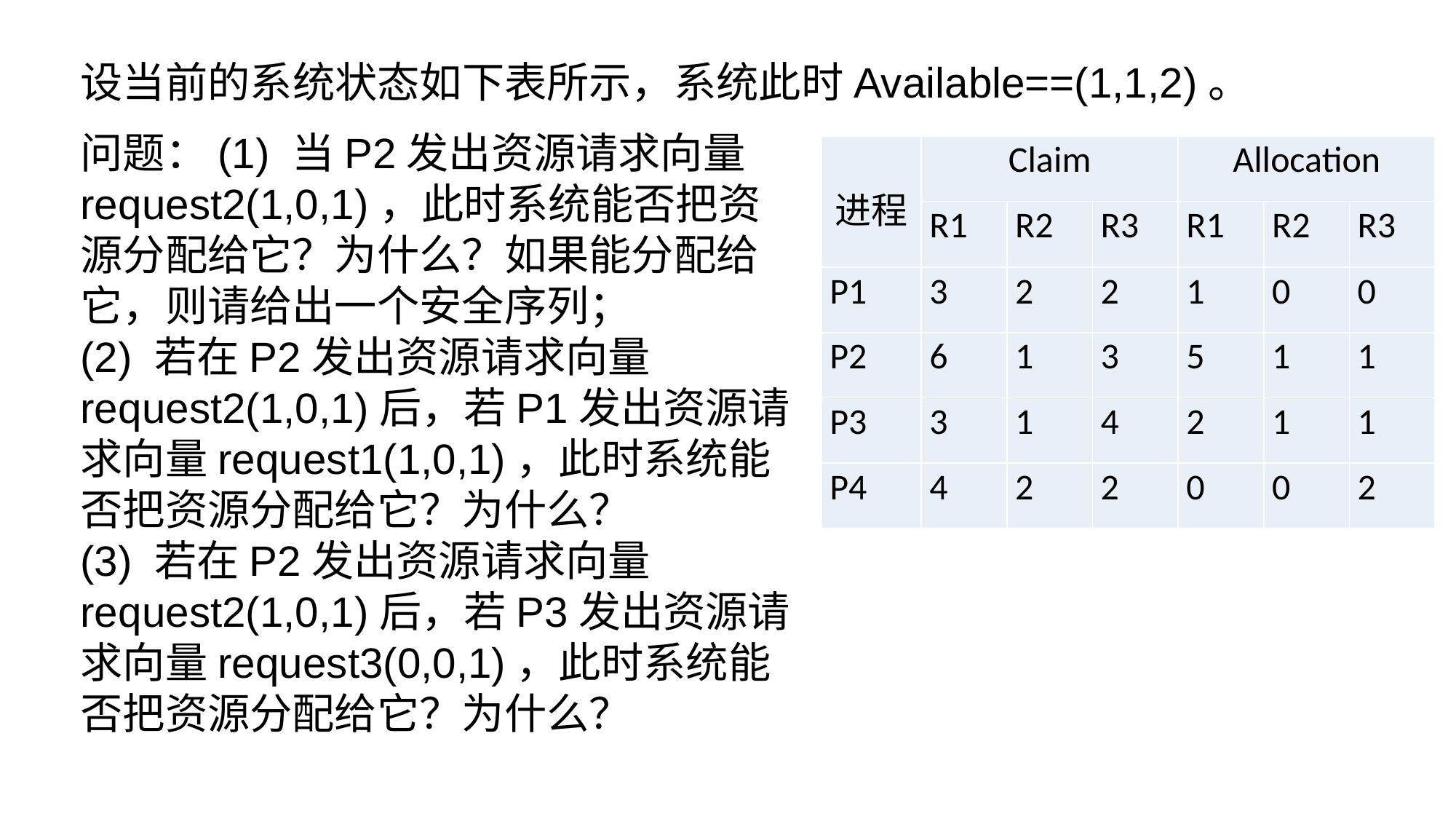

设当前的系统状态如下表所示，系统此时Available==(1,1,2)。
问题：(1) 当P2发出资源请求向量request2(1,0,1)，此时系统能否把资源分配给它？为什么？如果能分配给它，则请给出一个安全序列；
(2) 若在P2发出资源请求向量request2(1,0,1)后，若P1发出资源请求向量request1(1,0,1)，此时系统能否把资源分配给它？为什么？
(3) 若在P2发出资源请求向量request2(1,0,1)后，若P3发出资源请求向量request3(0,0,1)，此时系统能否把资源分配给它？为什么？
| 进程 | Claim |  |  | Allocation |  |  |
| --- | --- | --- | --- | --- | --- | --- |
|  | R1 | R2 | R3 | R1 | R2 | R3 |
| P1 | 3 | 2 | 2 | 1 | 0 | 0 |
| P2 | 6 | 1 | 3 | 5 | 1 | 1 |
| P3 | 3 | 1 | 4 | 2 | 1 | 1 |
| P4 | 4 | 2 | 2 | 0 | 0 | 2 |